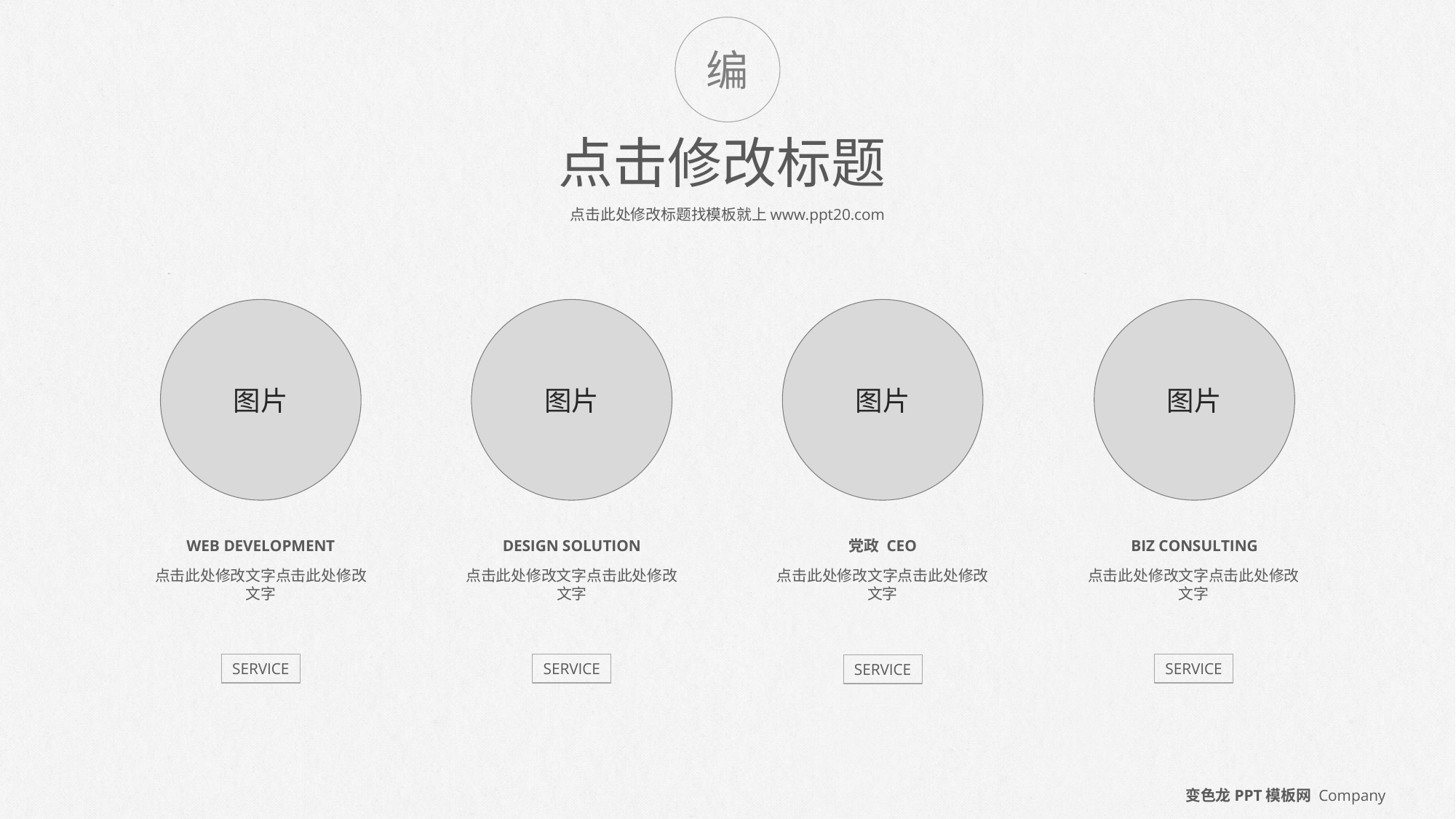

编
点击修改标题
点击此处修改标题找模板就上www.ppt20.com
图片
图片
图片
图片
BIZ CONSULTING
党政 CEO
WEB DEVELOPMENT
DESIGN SOLUTION
点击此处修改文字点击此处修改文字
点击此处修改文字点击此处修改文字
点击此处修改文字点击此处修改文字
点击此处修改文字点击此处修改文字
SERVICE
SERVICE
SERVICE
SERVICE
变色龙PPT模板网 Company